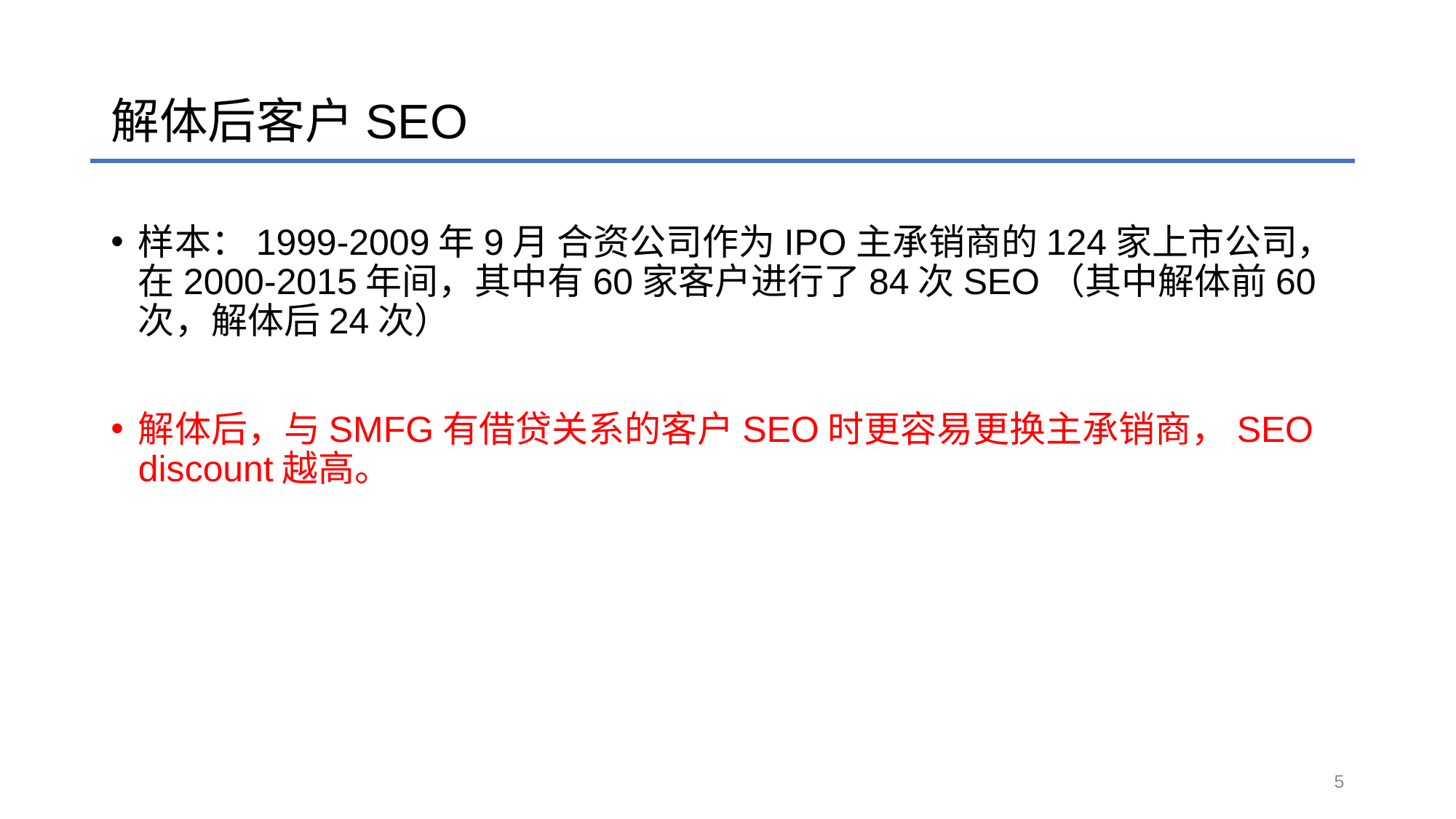

# 解体后客户SEO
样本：1999-2009年9月 合资公司作为IPO主承销商的124家上市公司，在2000-2015年间，其中有60家客户进行了84次SEO（其中解体前60次，解体后24次）

解体后，与SMFG有借贷关系的客户SEO时更容易更换主承销商，SEO discount越高。
5